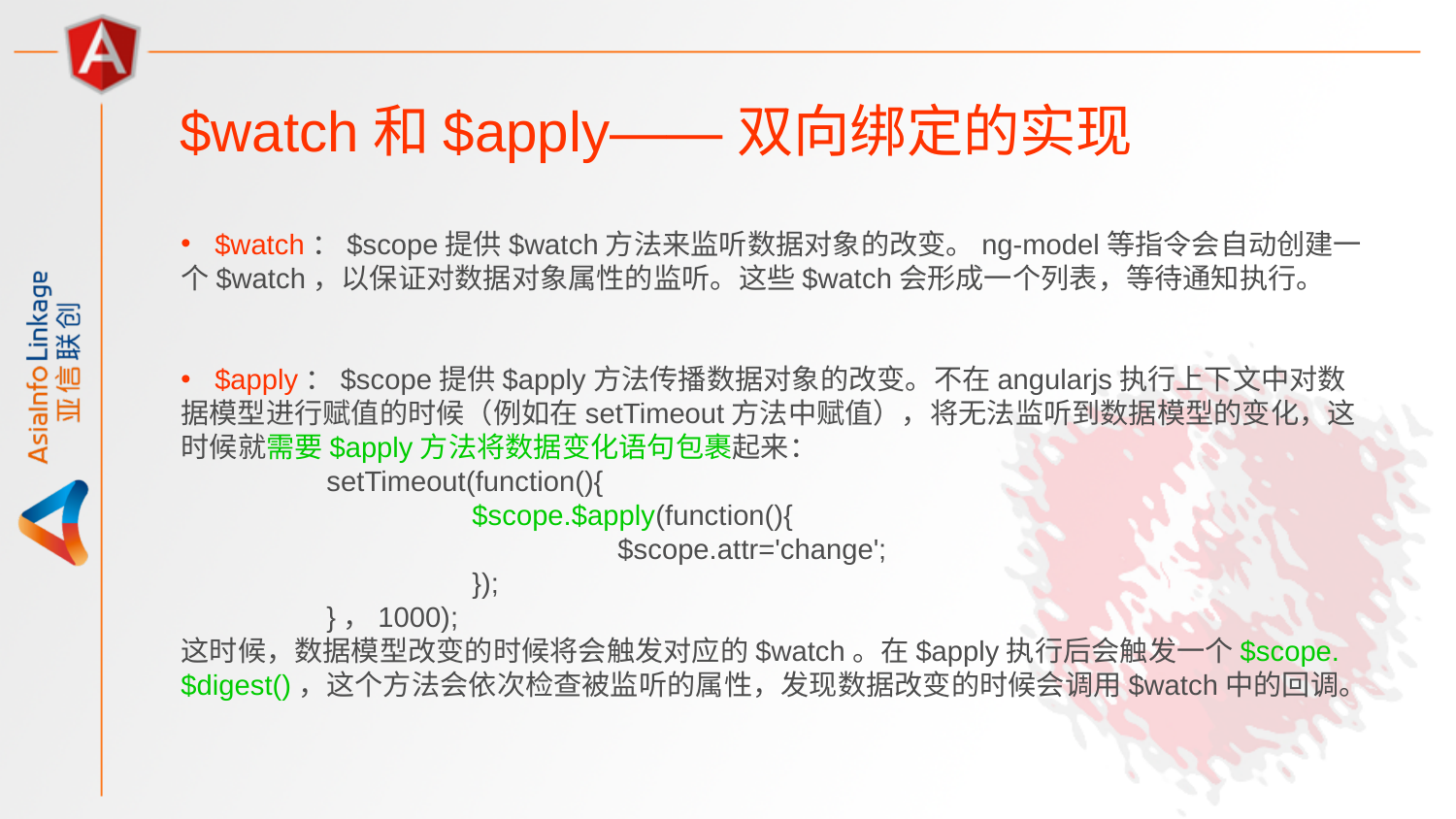

$watch和$apply——双向绑定的实现
   $watch：$scope提供$watch方法来监听数据对象的改变。ng-model等指令会自动创建一个$watch，以保证对数据对象属性的监听。这些$watch会形成一个列表，等待通知执行。

   $apply：$scope提供$apply方法传播数据对象的改变。不在angularjs执行上下文中对数据模型进行赋值的时候（例如在setTimeout方法中赋值），将无法监听到数据模型的变化，这时候就需要$apply方法将数据变化语句包裹起来：
	setTimeout(function(){
		$scope.$apply(function(){
			$scope.attr='change';
		});
	}，1000);
这时候，数据模型改变的时候将会触发对应的$watch。在$apply执行后会触发一个$scope.$digest()，这个方法会依次检查被监听的属性，发现数据改变的时候会调用$watch中的回调。